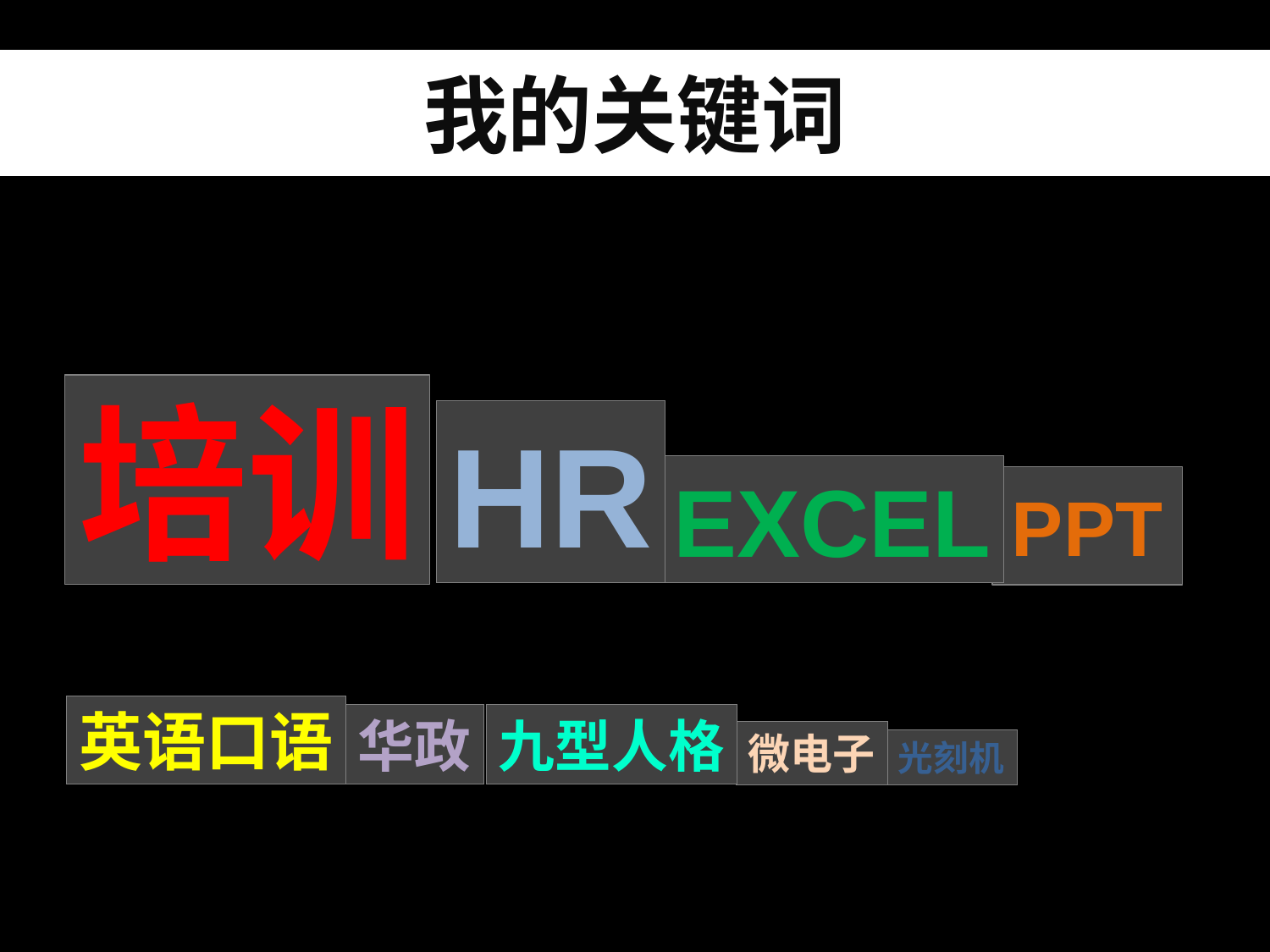

我的关键词
培训
HR
EXCEL
PPT
英语口语
华政
九型人格
微电子
光刻机